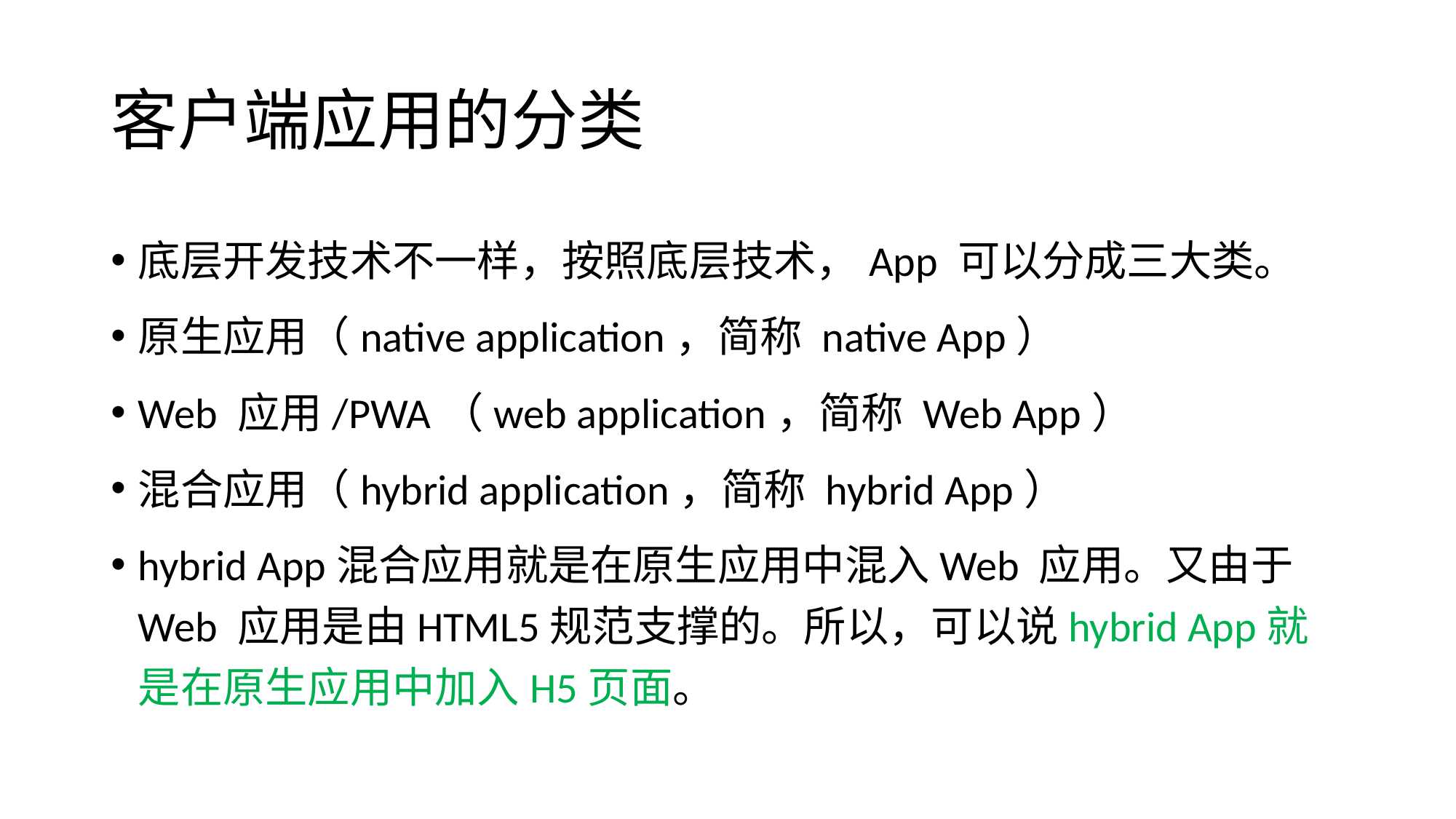

# 客户端应用的分类
底层开发技术不一样，按照底层技术，App 可以分成三大类。
原生应用（native application，简称 native App）
Web 应用/PWA（web application，简称 Web App）
混合应用（hybrid application，简称 hybrid App）
hybrid App混合应用就是在原生应用中混入Web 应用。又由于Web 应用是由HTML5规范支撑的。所以，可以说hybrid App就是在原生应用中加入H5页面。